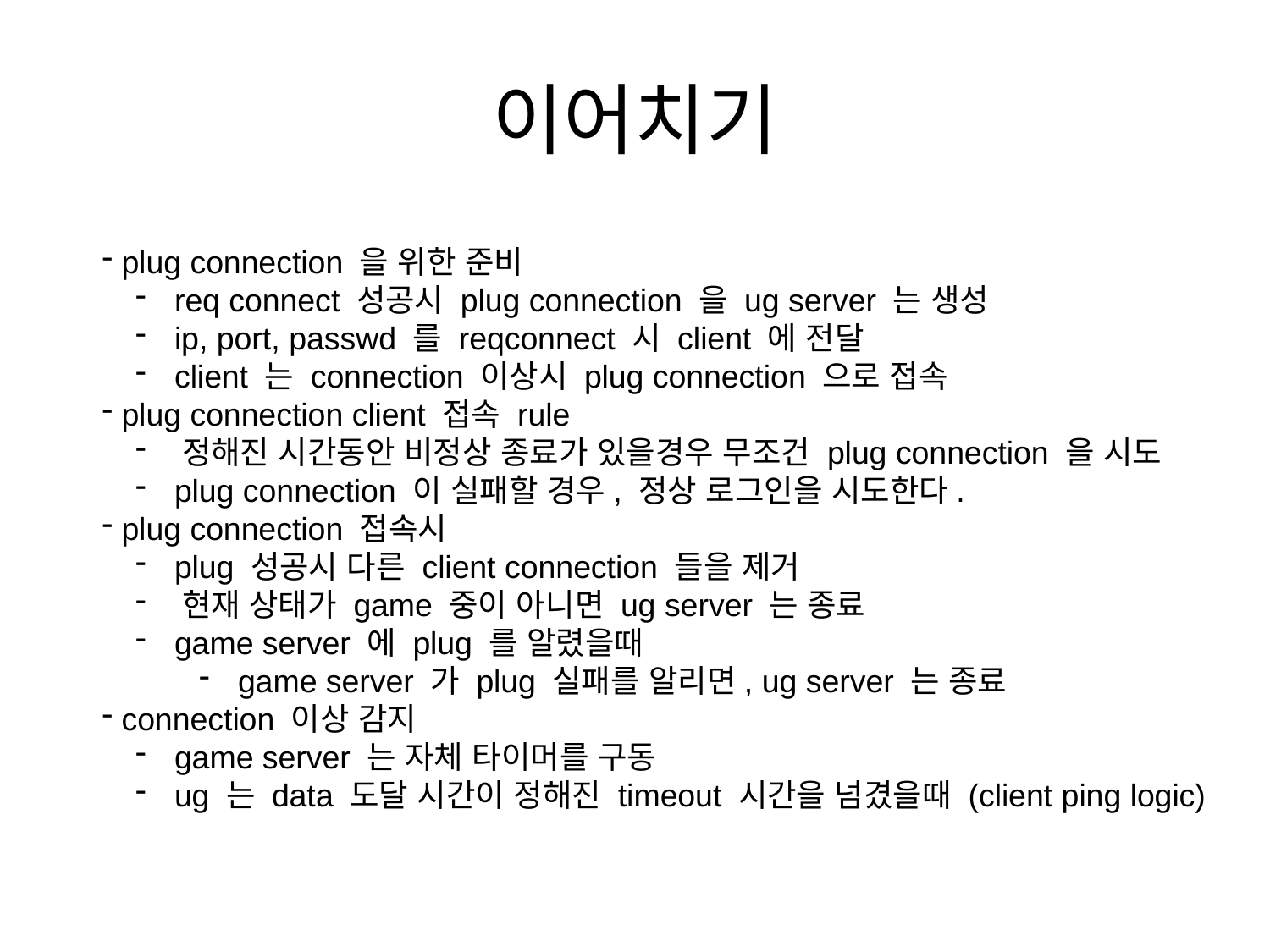

# 이어치기
 plug connection 을 위한 준비
 req connect 성공시 plug connection 을 ug server 는 생성
 ip, port, passwd 를 reqconnect 시 client 에 전달
 client 는 connection 이상시 plug connection 으로 접속
 plug connection client 접속 rule
 정해진 시간동안 비정상 종료가 있을경우 무조건 plug connection 을 시도
 plug connection 이 실패할 경우, 정상 로그인을 시도한다.
 plug connection 접속시
 plug 성공시 다른 client connection 들을 제거
 현재 상태가 game 중이 아니면 ug server 는 종료
 game server 에 plug 를 알렸을때
 game server 가 plug 실패를 알리면, ug server 는 종료
 connection 이상 감지
 game server 는 자체 타이머를 구동
 ug 는 data 도달 시간이 정해진 timeout 시간을 넘겼을때 (client ping logic)